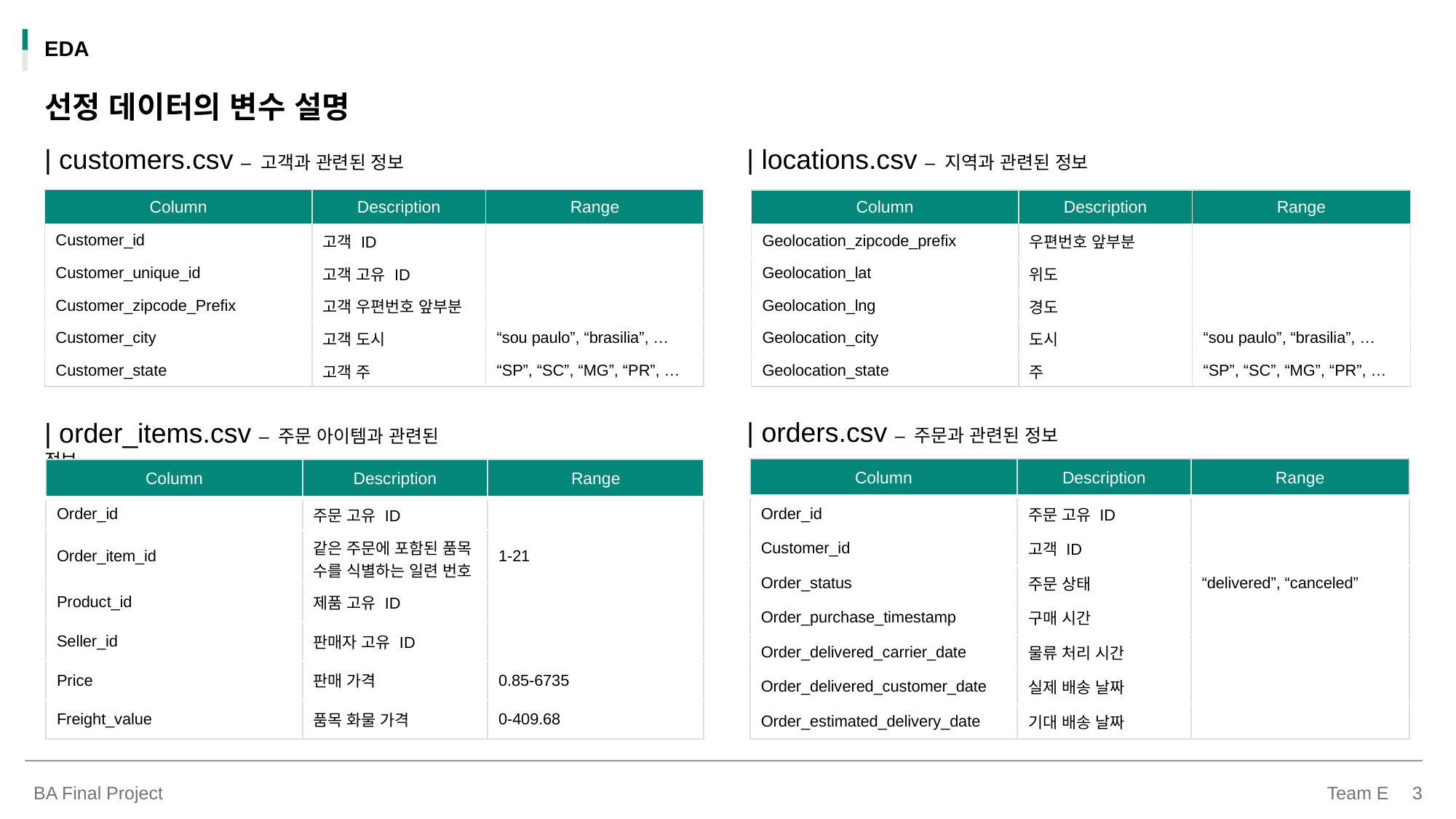

EDA

선정 데이터의 변수 설명
| customers.csv – 고객과 관련된 정보
| locations.csv – 지역과 관련된 정보
| Column | Description | Range |
| --- | --- | --- |
| Customer\_id | 고객 ID |  |
| Customer\_unique\_id | 고객 고유 ID |  |
| Customer\_zipcode\_Prefix | 고객 우편번호 앞부분 |  |
| Customer\_city | 고객 도시 | “sou paulo”, “brasilia”, … |
| Customer\_state | 고객 주 | “SP”, “SC”, “MG”, “PR”, … |
| Column | Description | Range |
| --- | --- | --- |
| Geolocation\_zipcode\_prefix | 우편번호 앞부분 |  |
| Geolocation\_lat | 위도 |  |
| Geolocation\_lng | 경도 |  |
| Geolocation\_city | 도시 | “sou paulo”, “brasilia”, … |
| Geolocation\_state | 주 | “SP”, “SC”, “MG”, “PR”, … |
| orders.csv – 주문과 관련된 정보
| order_items.csv – 주문 아이템과 관련된 정보
| Column | Description | Range |
| --- | --- | --- |
| Order\_id | 주문 고유 ID |  |
| Customer\_id | 고객 ID |  |
| Order\_status | 주문 상태 | “delivered”, “canceled” |
| Order\_purchase\_timestamp | 구매 시간 |  |
| Order\_delivered\_carrier\_date | 물류 처리 시간 |  |
| Order\_delivered\_customer\_date | 실제 배송 날짜 |  |
| Order\_estimated\_delivery\_date | 기대 배송 날짜 |  |
| Column | Description | Range |
| --- | --- | --- |
| Order\_id | 주문 고유 ID |  |
| Order\_item\_id | 같은 주문에 포함된 품목 수를 식별하는 일련 번호 | 1-21 |
| Product\_id | 제품 고유 ID |  |
| Seller\_id | 판매자 고유 ID |  |
| Price | 판매 가격 | 0.85-6735 |
| Freight\_value | 품목 화물 가격 | 0-409.68 |
BA Final Project
Team E
3